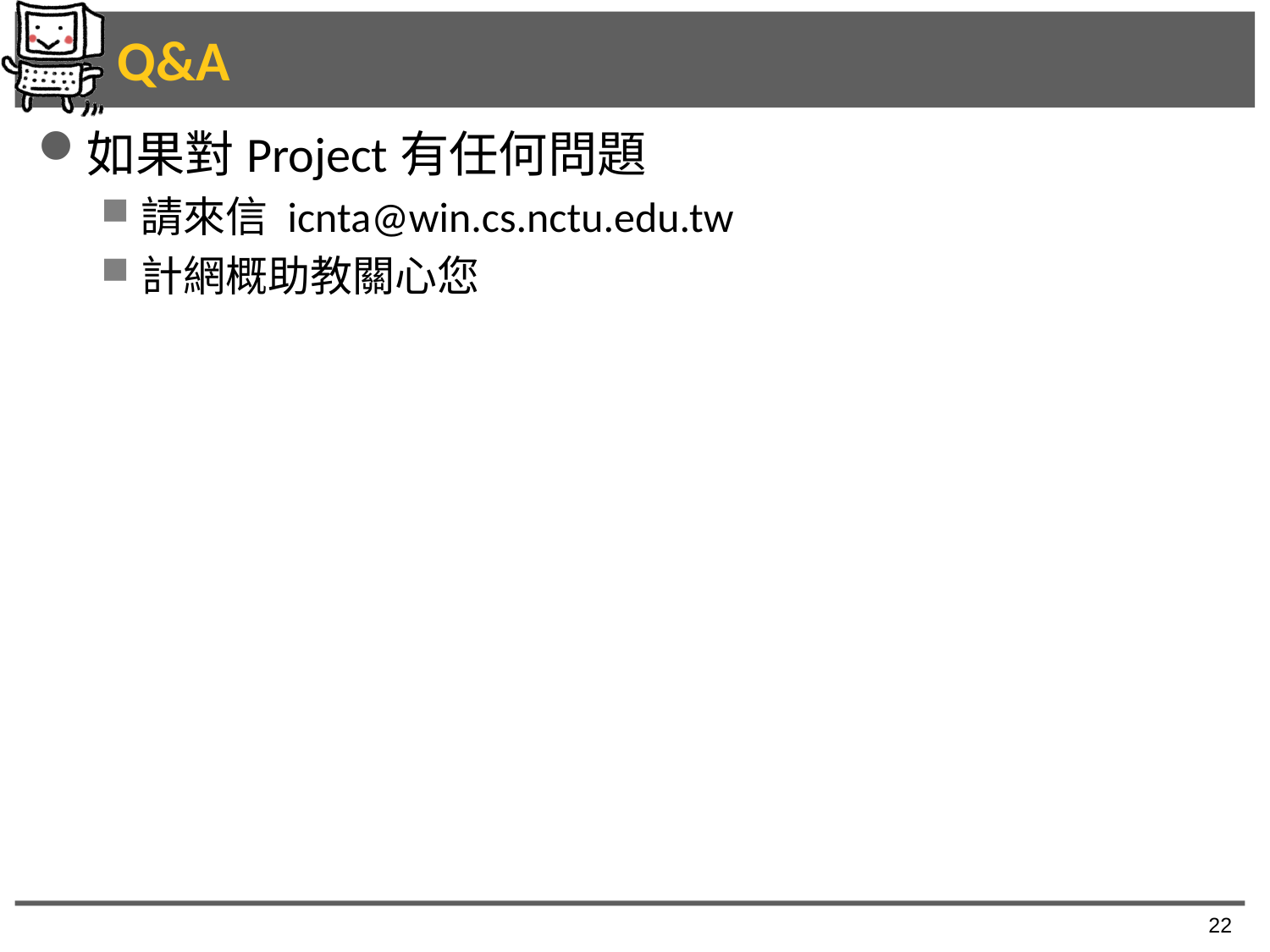

# Q&A
如果對Project有任何問題
請來信 icnta@win.cs.nctu.edu.tw
計網概助教關心您

22